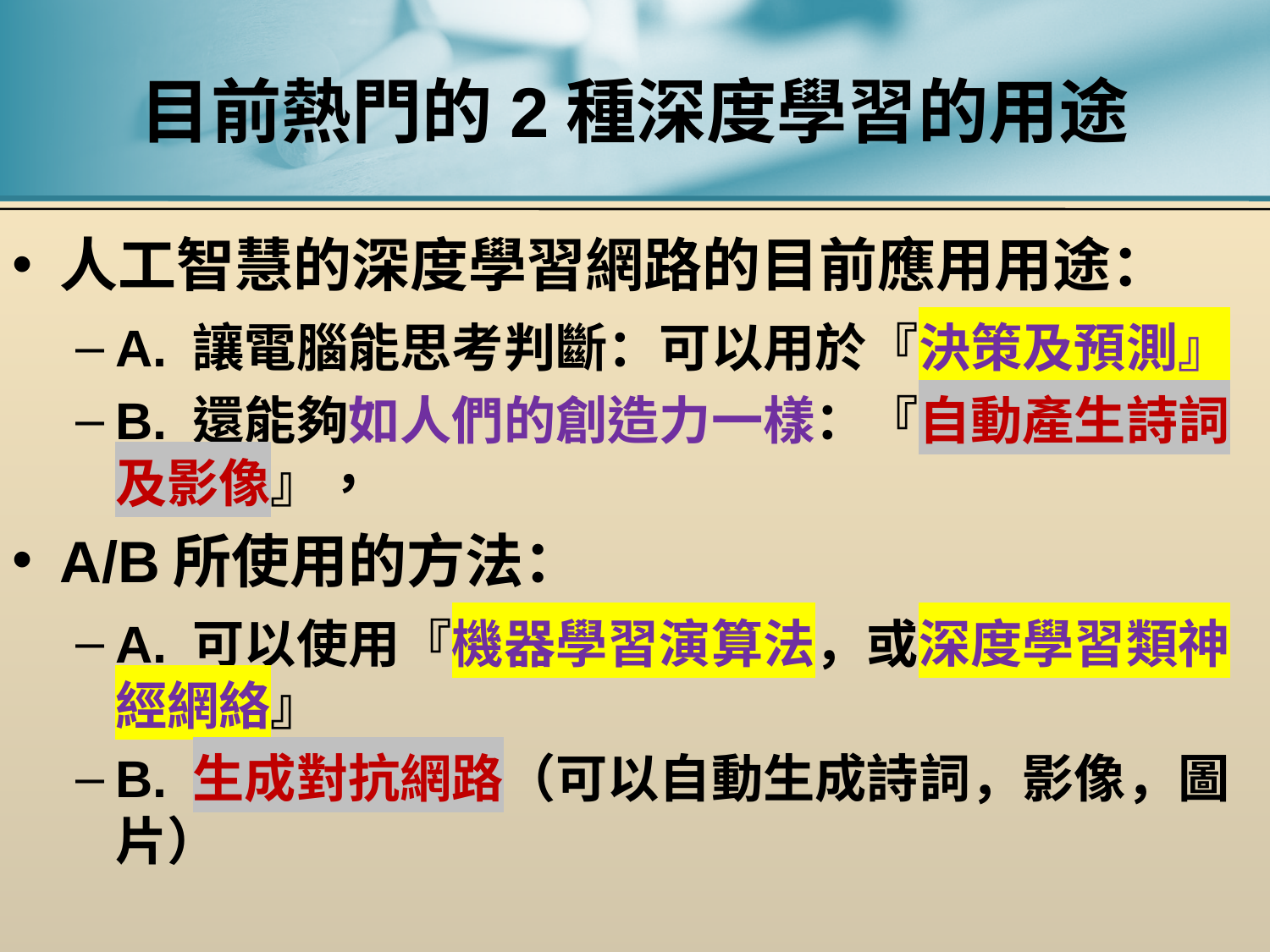

# 目前熱門的2種深度學習的用途
人工智慧的深度學習網路的目前應用用途：
A. 讓電腦能思考判斷：可以用於『決策及預測』
B. 還能夠如人們的創造力一樣：『自動產生詩詞及影像』，
A/B所使用的方法：
A. 可以使用『機器學習演算法，或深度學習類神經網絡』
B. 生成對抗網路（可以自動生成詩詞，影像，圖片）